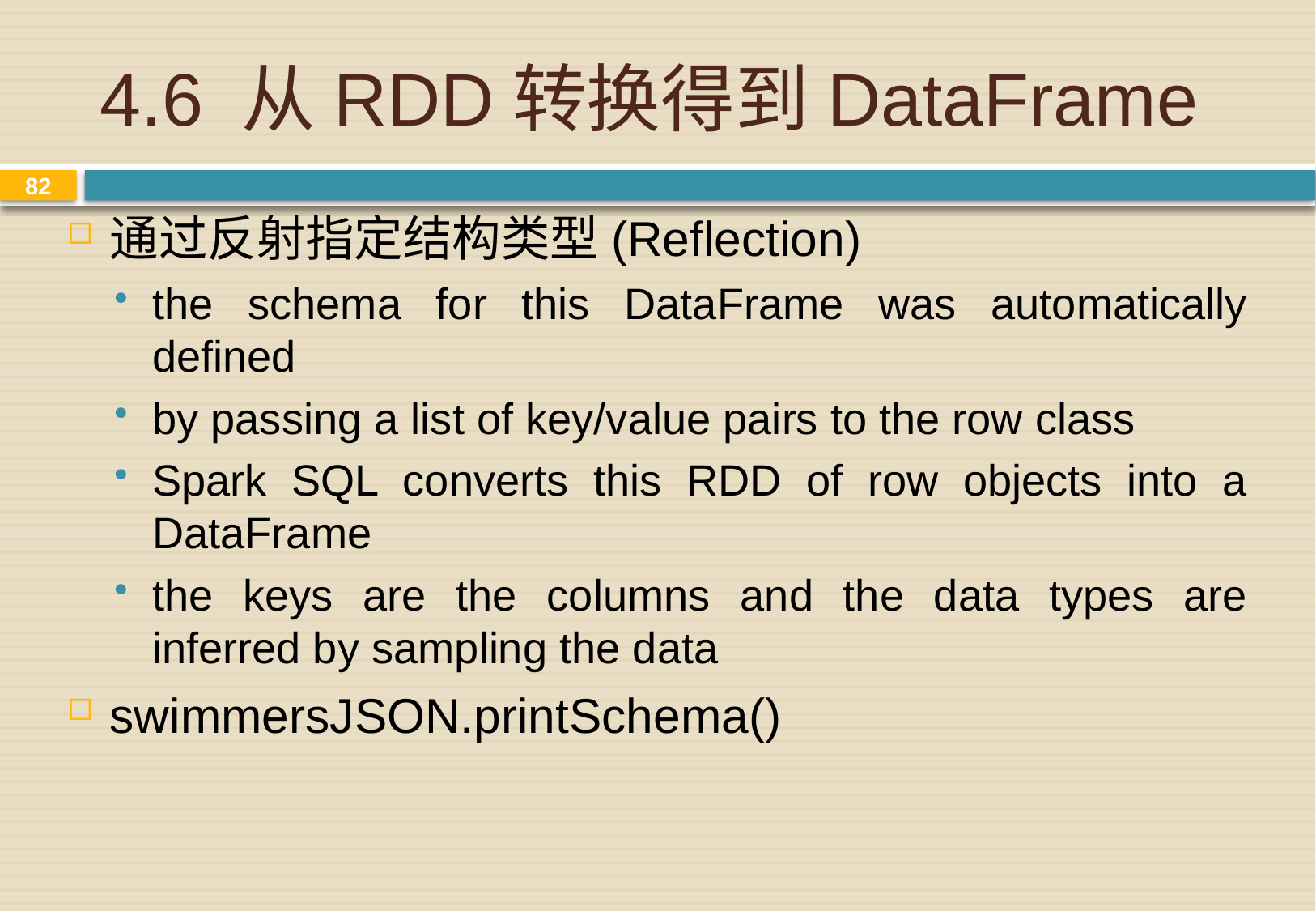

# 4.6 从RDD转换得到DataFrame
82
通过反射指定结构类型(Reflection)
the schema for this DataFrame was automatically defined
by passing a list of key/value pairs to the row class
Spark SQL converts this RDD of row objects into a DataFrame
the keys are the columns and the data types are inferred by sampling the data
swimmersJSON.printSchema()